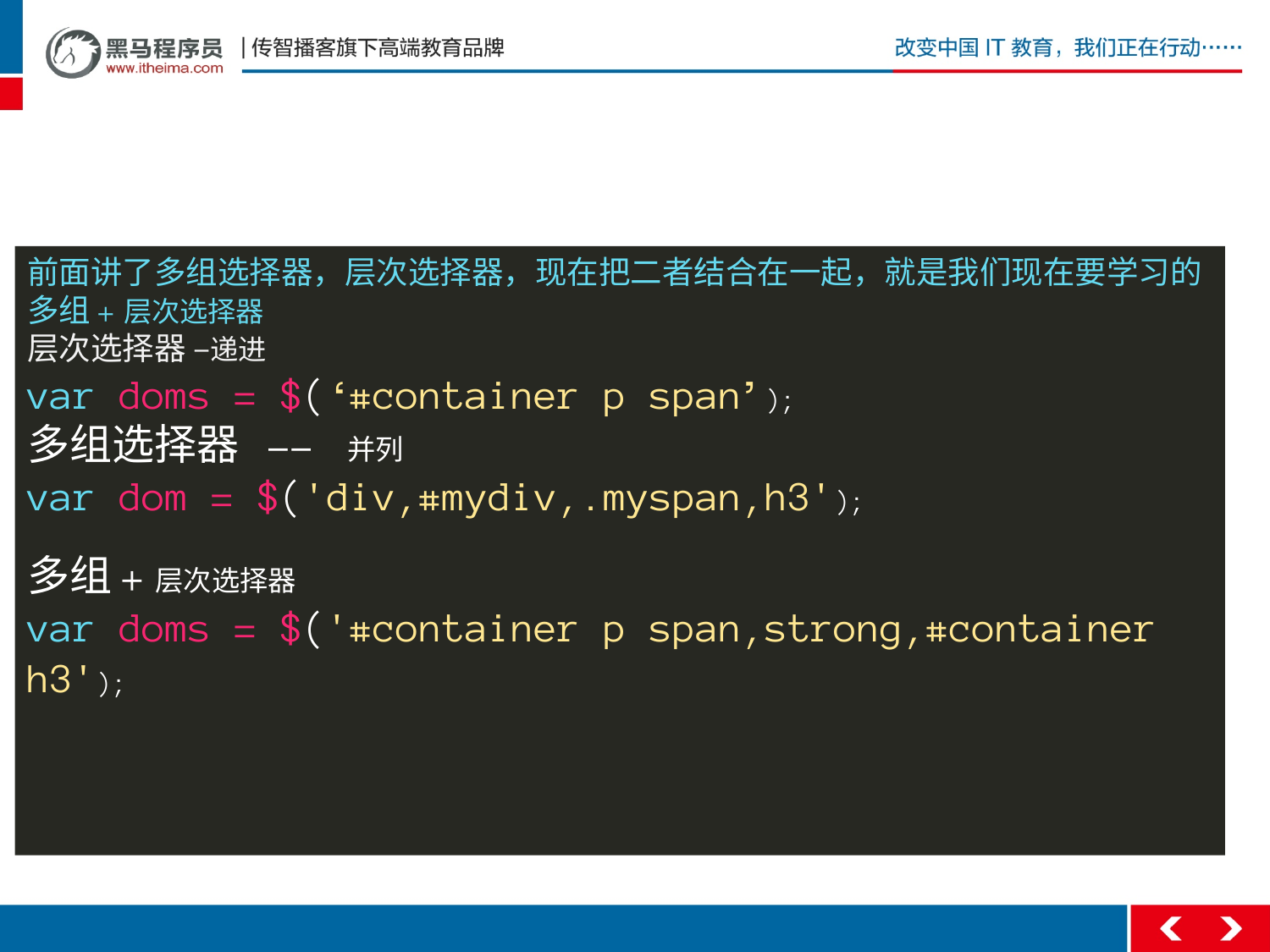

#
前面讲了多组选择器，层次选择器，现在把二者结合在一起，就是我们现在要学习的多组+层次选择器
层次选择器 –递进
var doms = $(‘#container p span’);
多组选择器  -- 并列
var dom = $('div,#mydiv,.myspan,h3');

多组+层次选择器
var doms = $('#container p span,strong,#container h3');